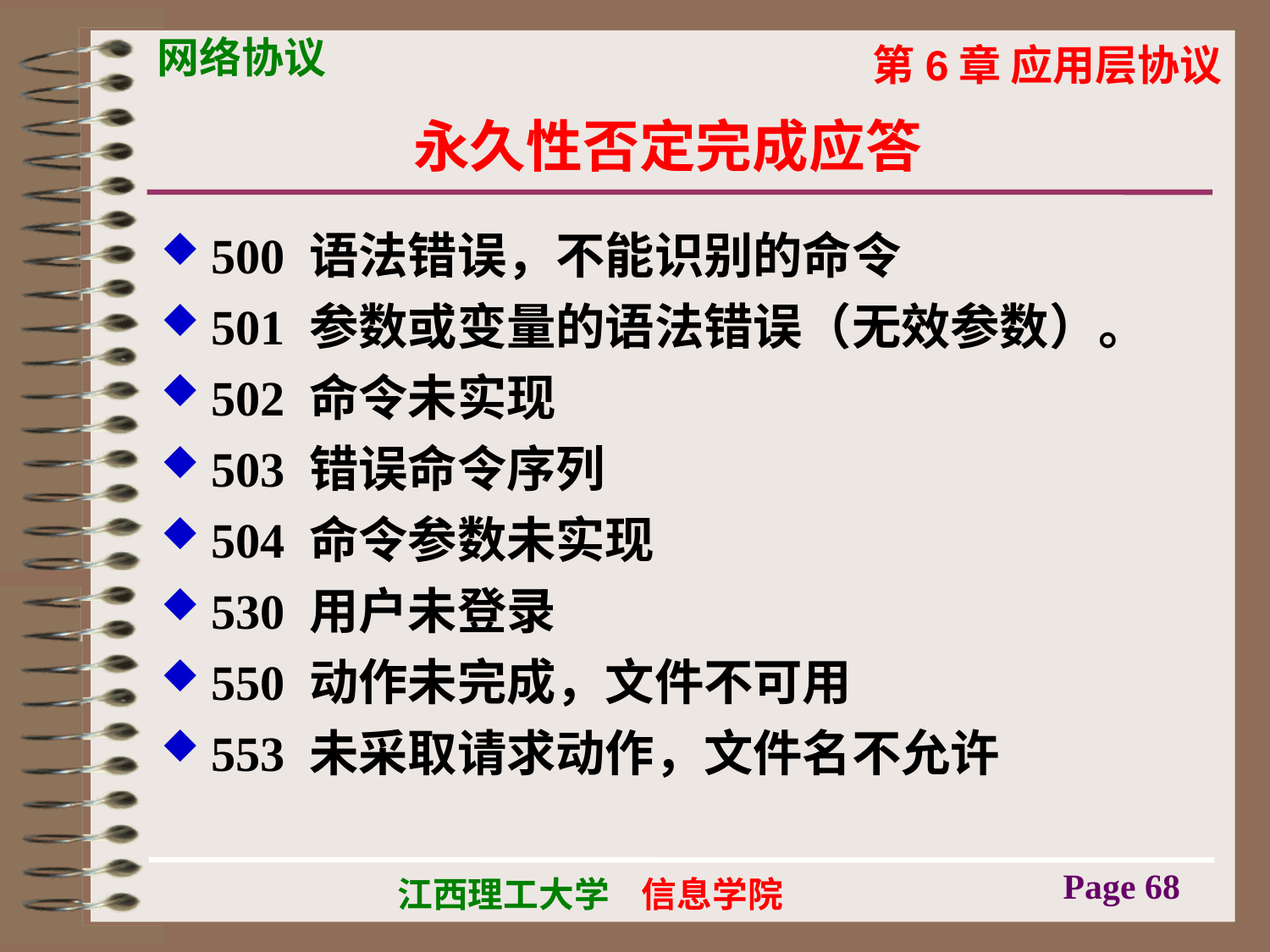

# 永久性否定完成应答
500 语法错误，不能识别的命令
501 参数或变量的语法错误（无效参数）。
502 命令未实现
503 错误命令序列
504 命令参数未实现
530 用户未登录
550 动作未完成，文件不可用
553 未采取请求动作，文件名不允许
Page 68